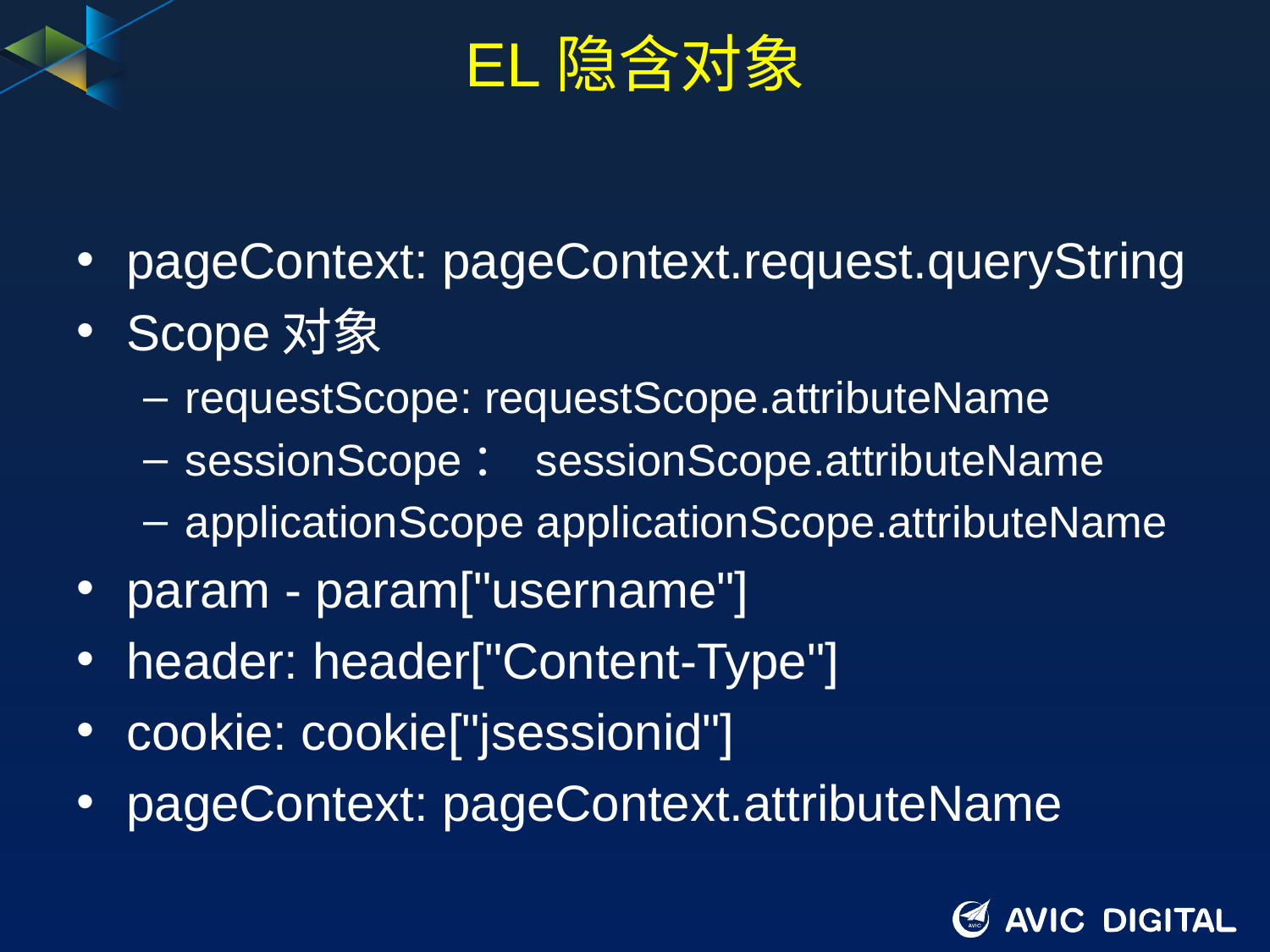

# EL隐含对象
pageContext: pageContext.request.queryString
Scope对象
requestScope: requestScope.attributeName
sessionScope： sessionScope.attributeName
applicationScope applicationScope.attributeName
param - param["username"]
header: header["Content-Type"]
cookie: cookie["jsessionid"]
pageContext: pageContext.attributeName